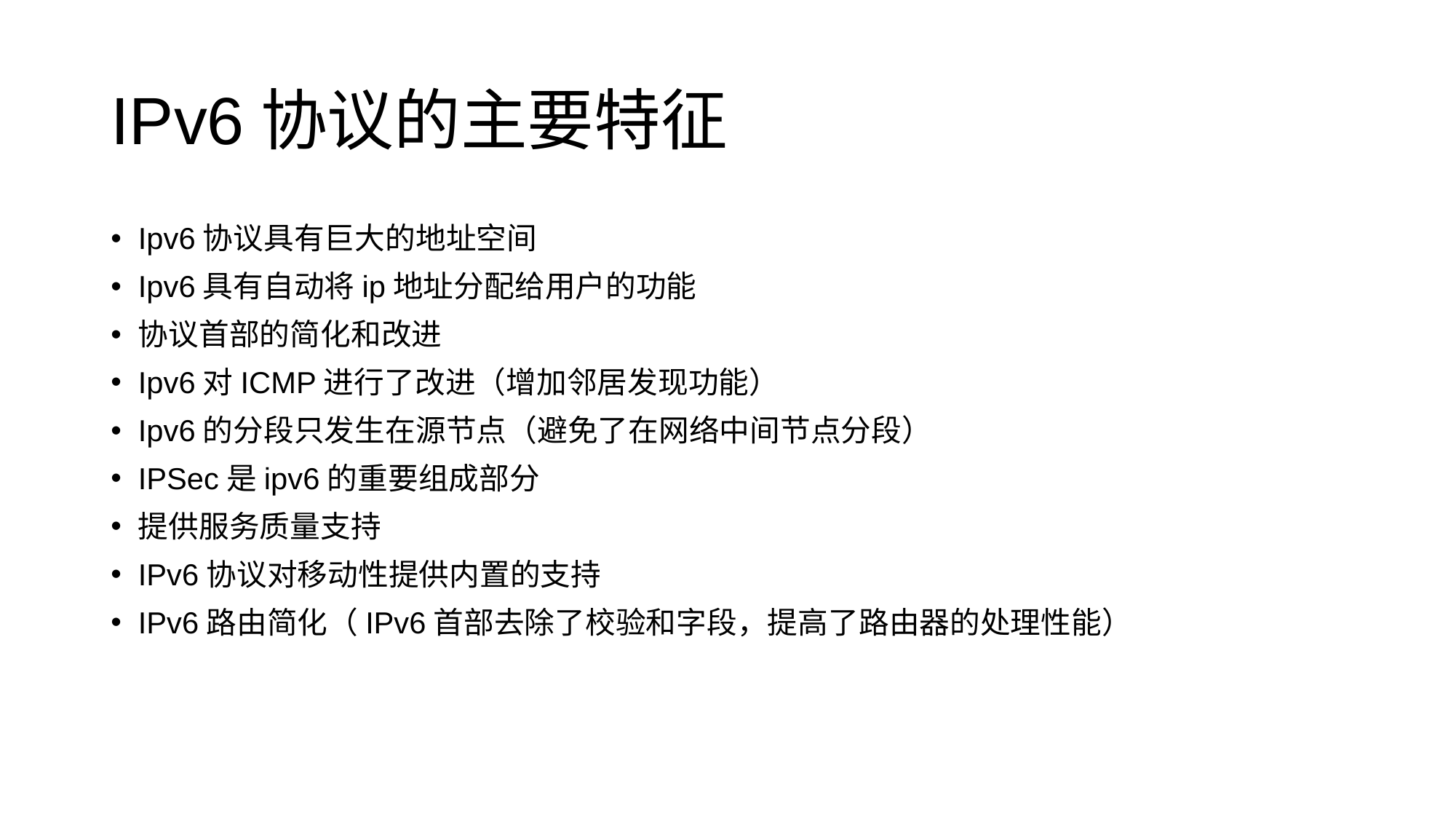

# IPv6协议的主要特征
Ipv6协议具有巨大的地址空间
Ipv6具有自动将ip地址分配给用户的功能
协议首部的简化和改进
Ipv6对ICMP进行了改进（增加邻居发现功能）
Ipv6的分段只发生在源节点（避免了在网络中间节点分段）
IPSec是ipv6的重要组成部分
提供服务质量支持
IPv6协议对移动性提供内置的支持
IPv6路由简化（IPv6首部去除了校验和字段，提高了路由器的处理性能）